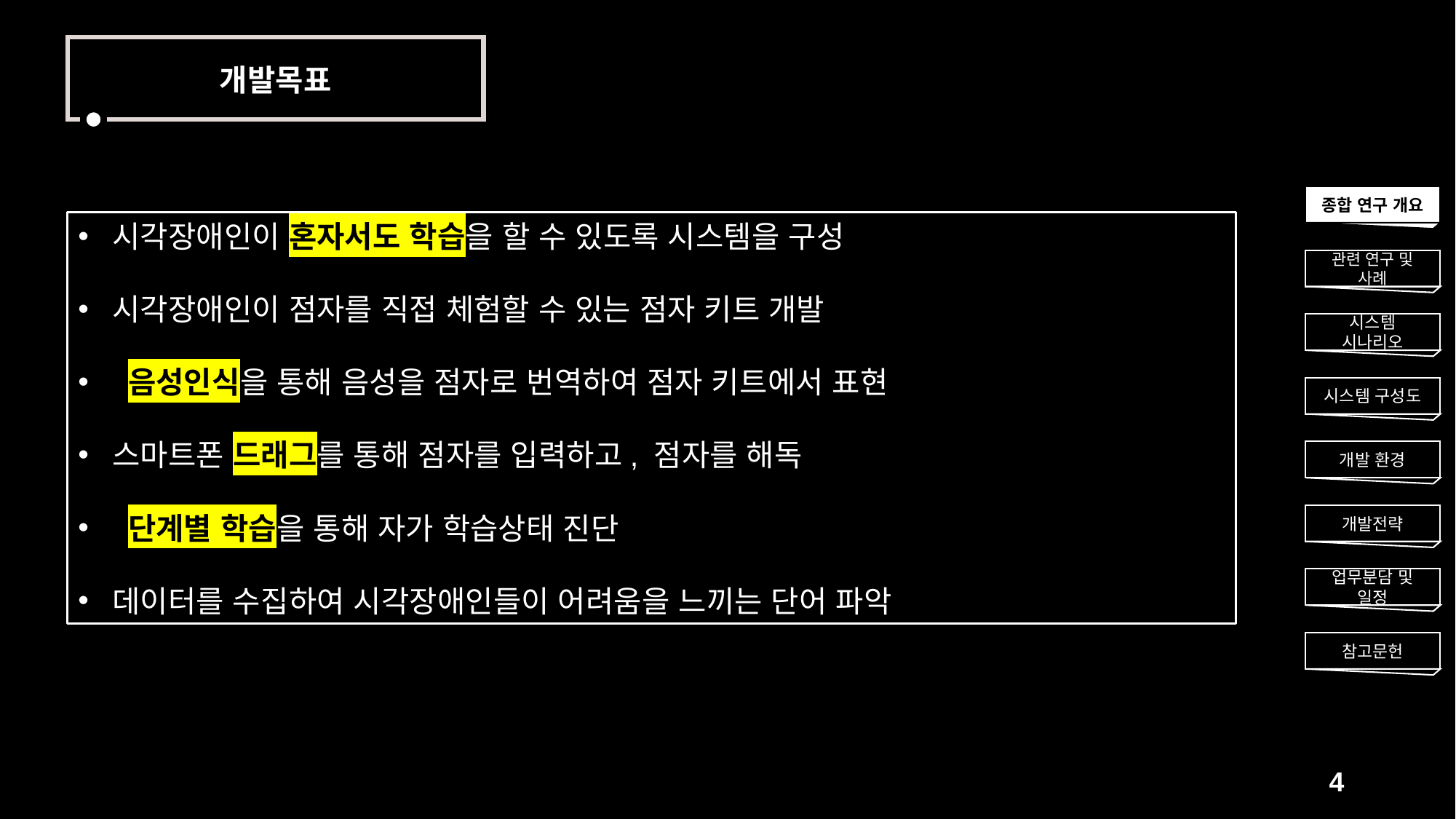

개발목표
종합 연구 개요

시각장애인이 혼자서도 학습을 할 수 있도록 시스템을 구성

시각장애인이 점자를 직접 체험할 수 있는 점자 키트 개발

 음성인식을 통해 음성을 점자로 번역하여 점자 키트에서 표현

스마트폰 드래그를 통해 점자를 입력하고, 점자를 해독

 단계별 학습을 통해 자가 학습상태 진단

데이터를 수집하여 시각장애인들이 어려움을 느끼는 단어 파악
관련 연구 및 사례

시스템 시나리오

시스템 구성도

개발 환경

개발전략

업무분담 및 일정

참고문헌

4